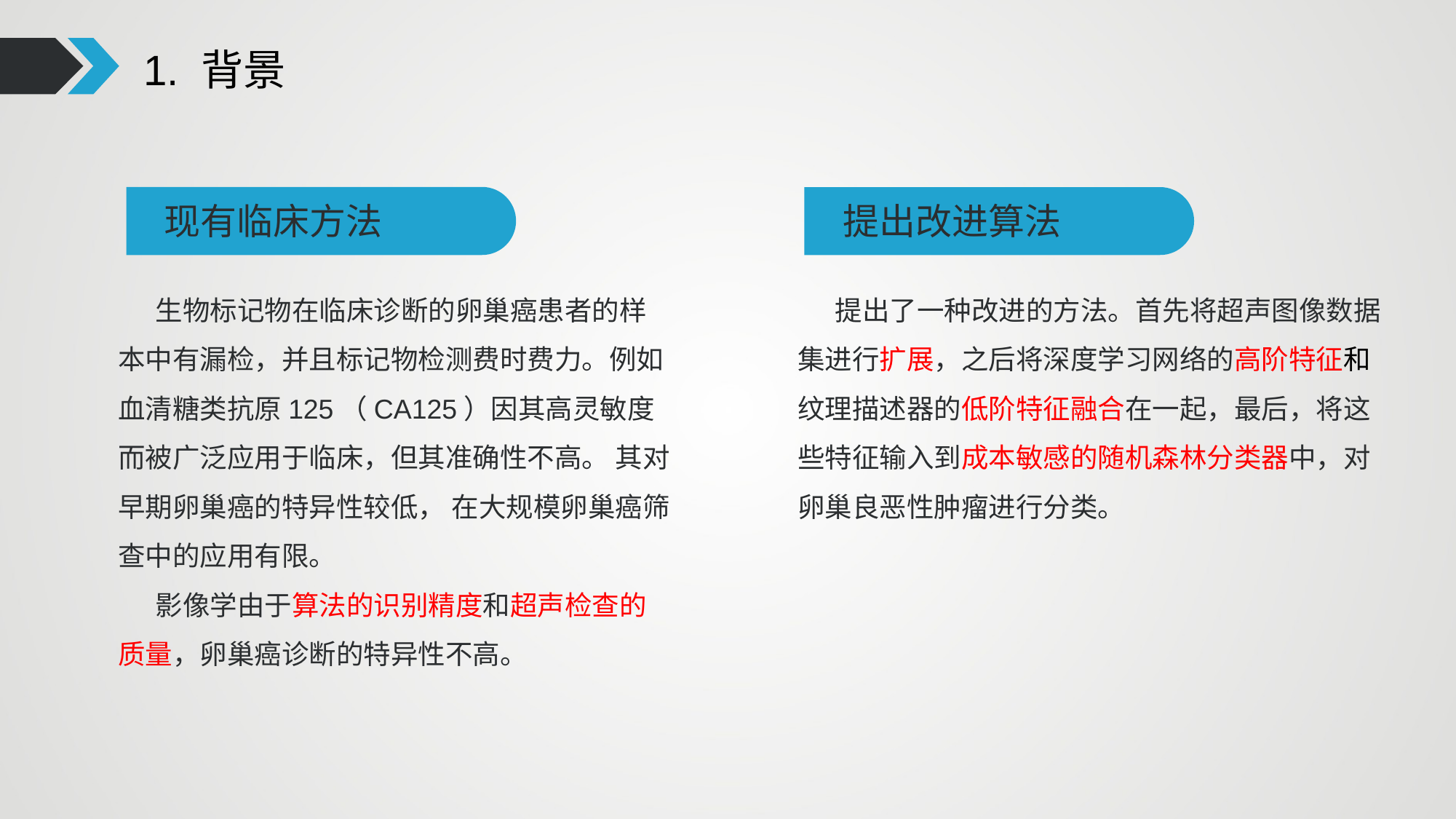

1. 背景

提出改进算法
现有临床方法
     生物标记物在临床诊断的卵巢癌患者的样本中有漏检，并且标记物检测费时费力。例如血清糖类抗原125（CA125）因其高灵敏度而被广泛应用于临床，但其准确性不高。 其对早期卵巢癌的特异性较低， 在大规模卵巢癌筛查中的应用有限。
     影像学由于算法的识别精度和超声检查的质量，卵巢癌诊断的特异性不高。
     提出了一种改进的方法。首先将超声图像数据集进行扩展，之后将深度学习网络的高阶特征和纹理描述器的低阶特征融合在一起，最后，将这些特征输入到成本敏感的随机森林分类器中，对卵巢良恶性肿瘤进行分类。